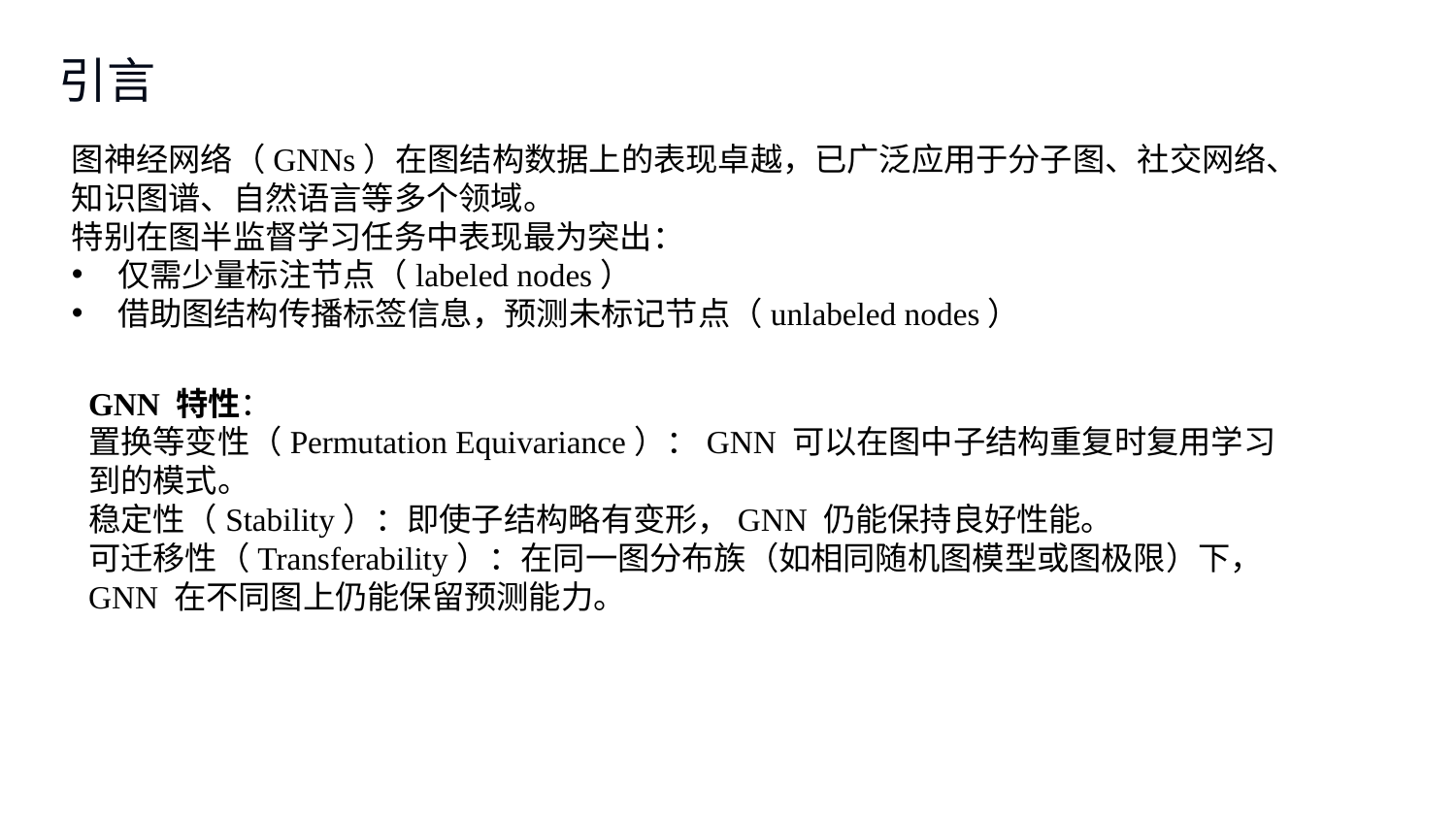

引言
图神经网络（GNNs）在图结构数据上的表现卓越，已广泛应用于分子图、社交网络、知识图谱、自然语言等多个领域。
特别在图半监督学习任务中表现最为突出：
仅需少量标注节点（labeled nodes）
借助图结构传播标签信息，预测未标记节点（unlabeled nodes）
GNN 特性：
置换等变性（Permutation Equivariance）：GNN 可以在图中子结构重复时复用学习到的模式。
稳定性（Stability）：即使子结构略有变形，GNN 仍能保持良好性能。
可迁移性（Transferability）：在同一图分布族（如相同随机图模型或图极限）下，GNN 在不同图上仍能保留预测能力。